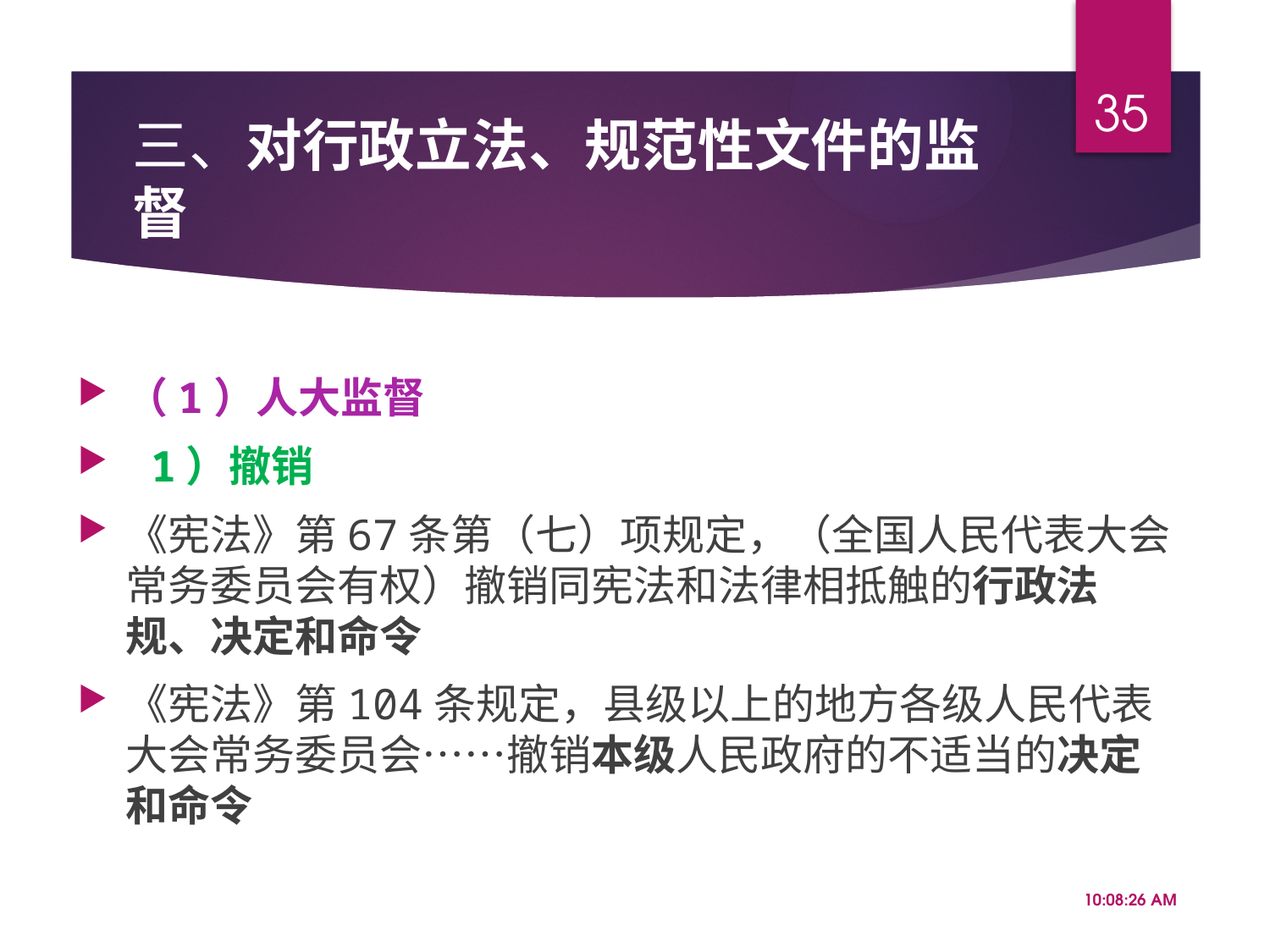

35
# 三、对行政立法、规范性文件的监督

（1）人大监督
 1）撤销
《宪法》第67条第（七）项规定，（全国人民代表大会常务委员会有权）撤销同宪法和法律相抵触的行政法规、决定和命令
《宪法》第104条规定，县级以上的地方各级人民代表大会常务委员会……撤销本级人民政府的不适当的决定和命令

10:08:26 AM